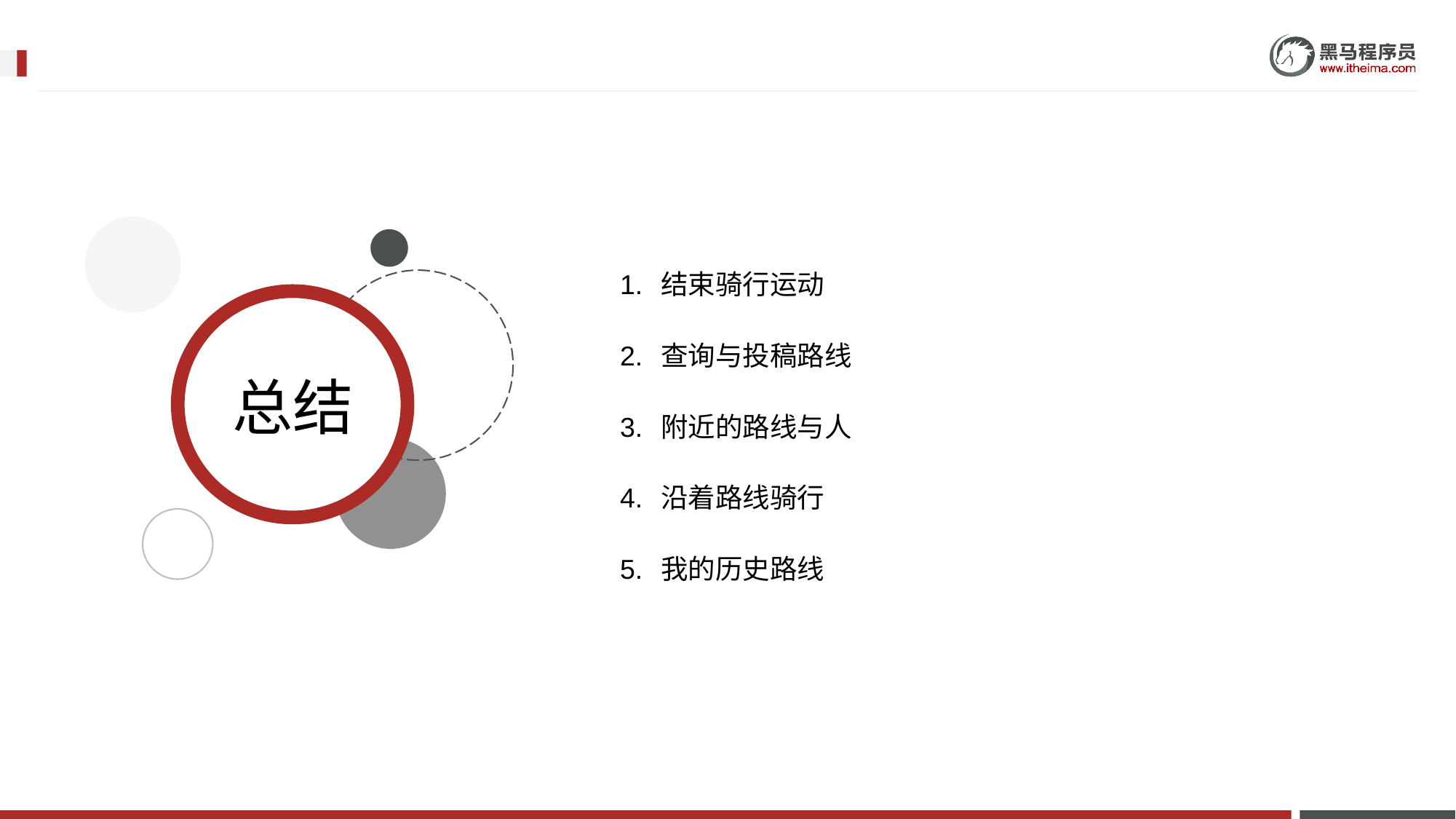

结束骑行运动
查询与投稿路线
附近的路线与人
沿着路线骑行
我的历史路线